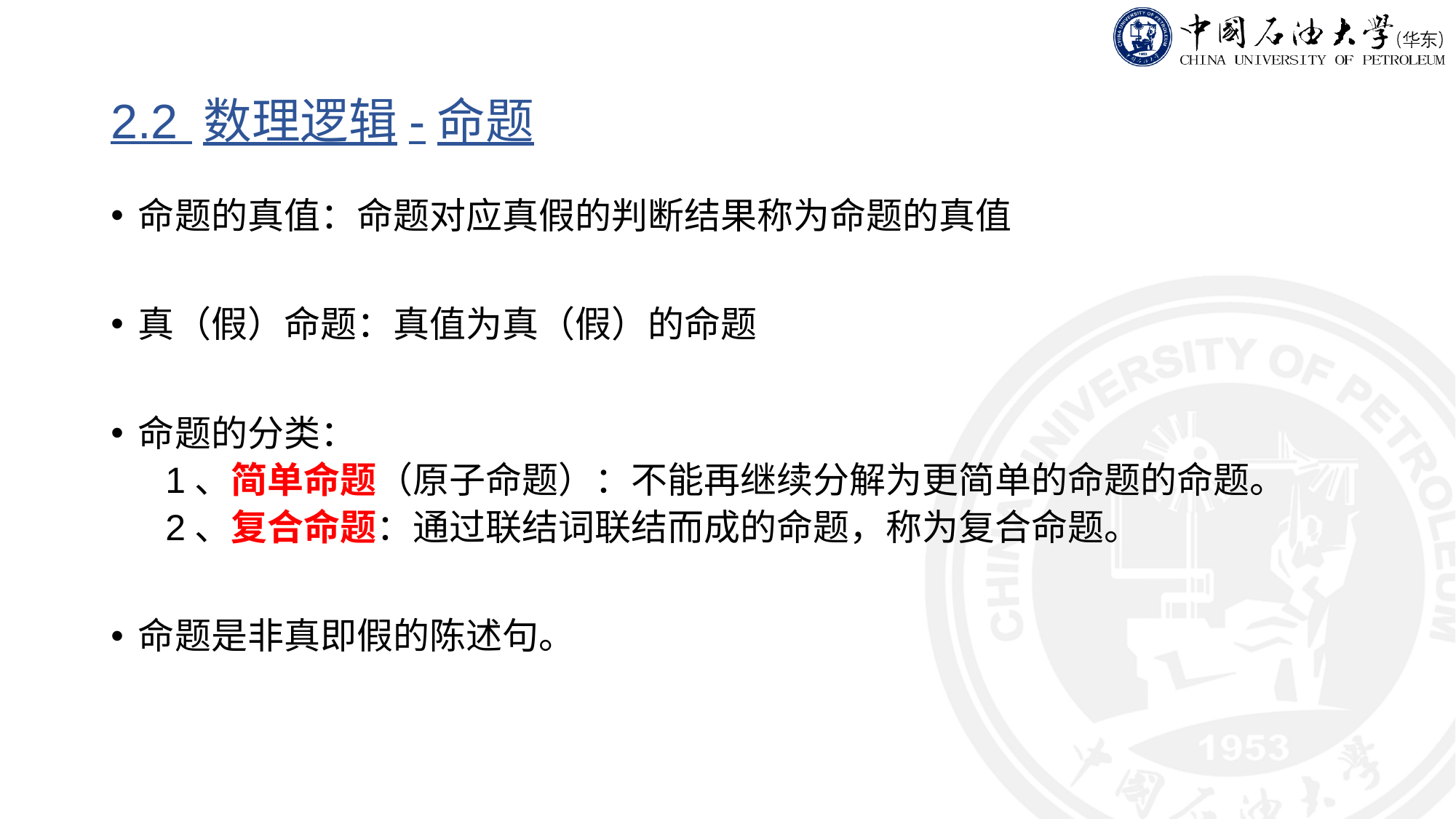

# 2.2 数理逻辑-命题
命题的真值：命题对应真假的判断结果称为命题的真值

真（假）命题：真值为真（假）的命题

命题的分类：
1、简单命题（原子命题）：不能再继续分解为更简单的命题的命题。
2、复合命题：通过联结词联结而成的命题，称为复合命题。

命题是非真即假的陈述句。